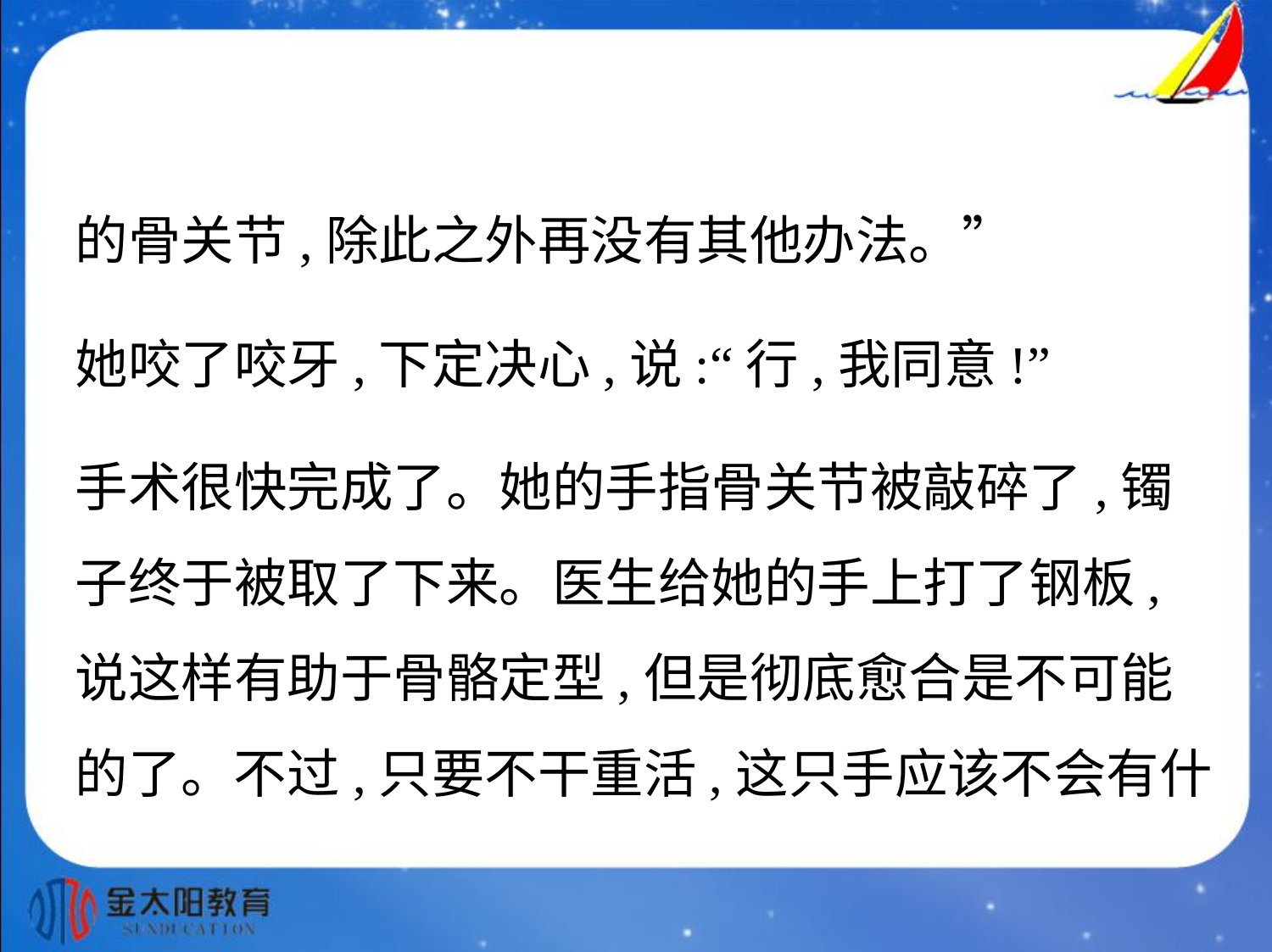

的骨关节,除此之外再没有其他办法。”
她咬了咬牙,下定决心,说:“行,我同意!”
手术很快完成了。她的手指骨关节被敲碎了,镯
子终于被取了下来。医生给她的手上打了钢板,
说这样有助于骨骼定型,但是彻底愈合是不可能
的了。不过,只要不干重活,这只手应该不会有什